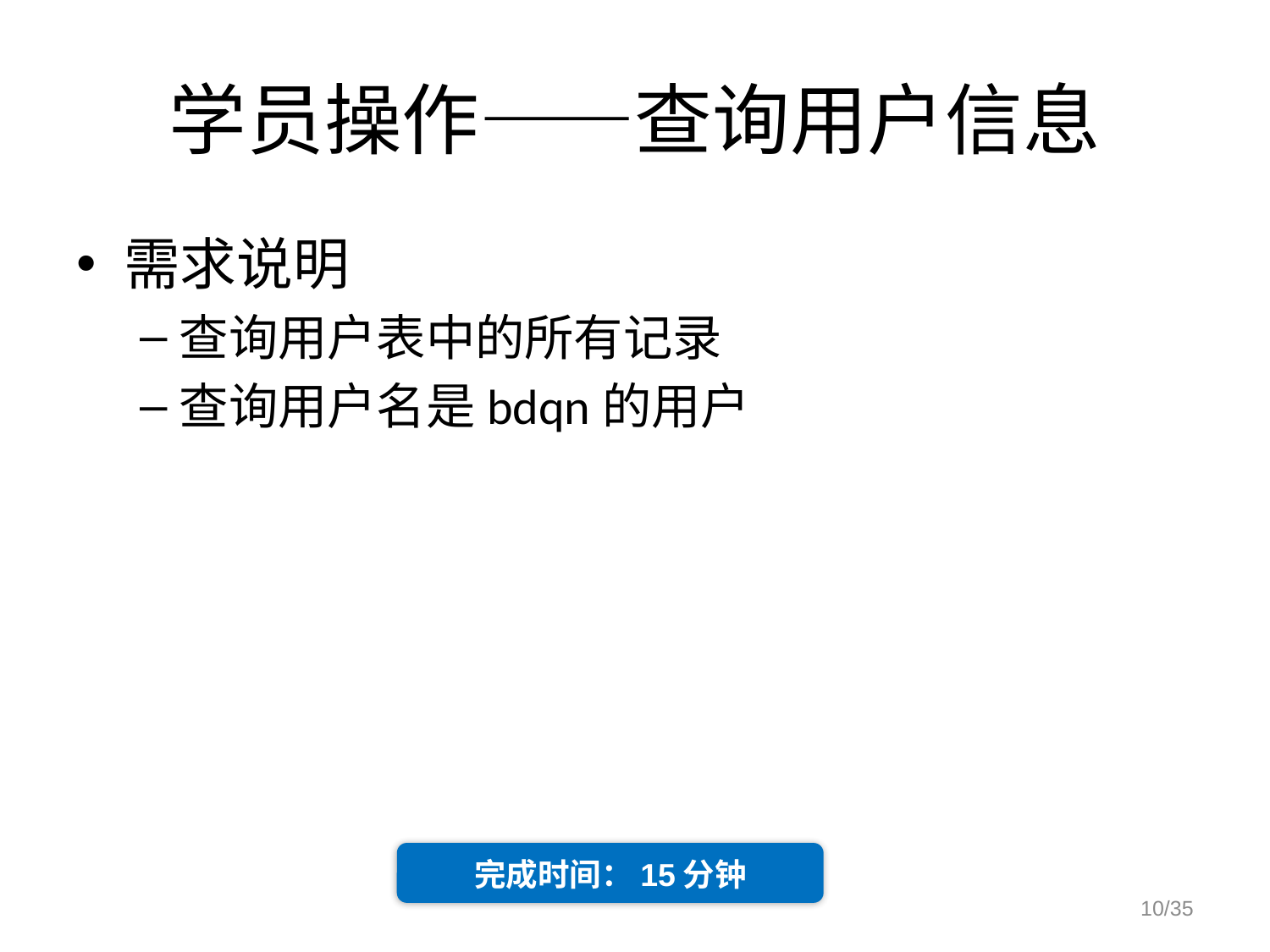

# 学员操作——查询用户信息
需求说明
查询用户表中的所有记录
查询用户名是bdqn的用户

完成时间：15分钟
10/35